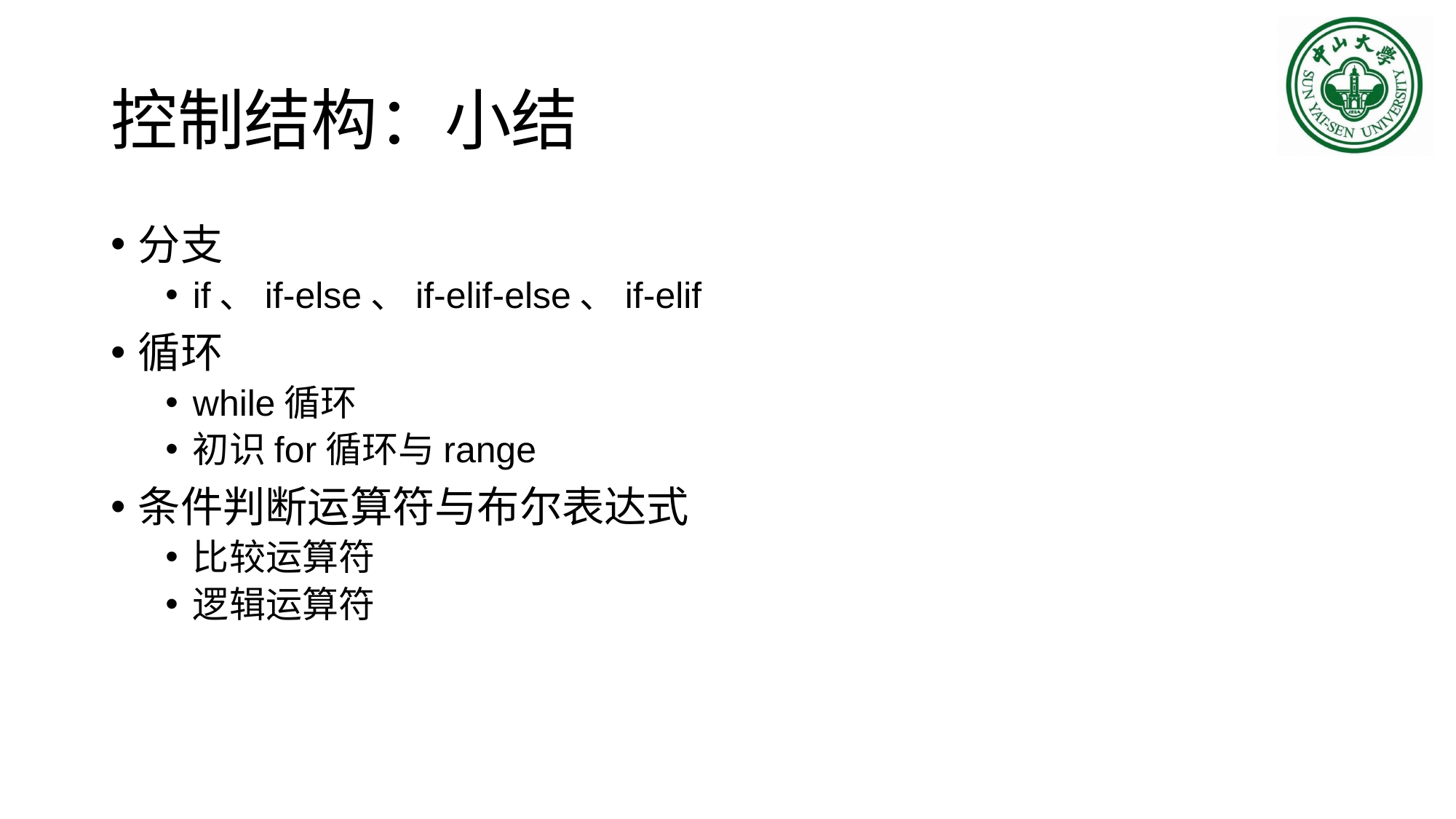

# 控制结构：小结
分支
if、if-else、if-elif-else、if-elif
循环
while循环
初识for循环与range
条件判断运算符与布尔表达式
比较运算符
逻辑运算符